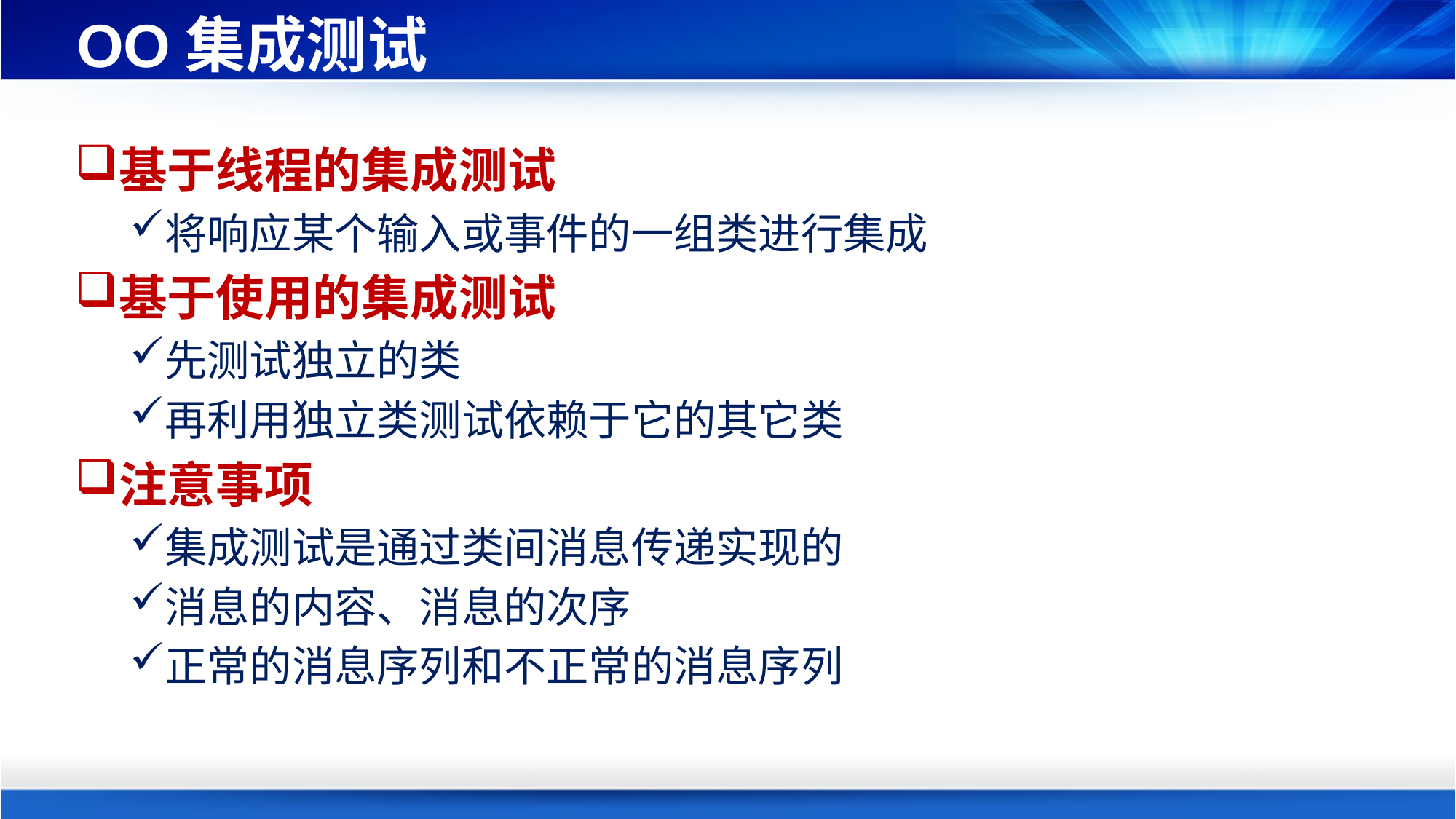

# OO集成测试
基于线程的集成测试
将响应某个输入或事件的一组类进行集成
基于使用的集成测试
先测试独立的类
再利用独立类测试依赖于它的其它类
注意事项
集成测试是通过类间消息传递实现的
消息的内容、消息的次序
正常的消息序列和不正常的消息序列